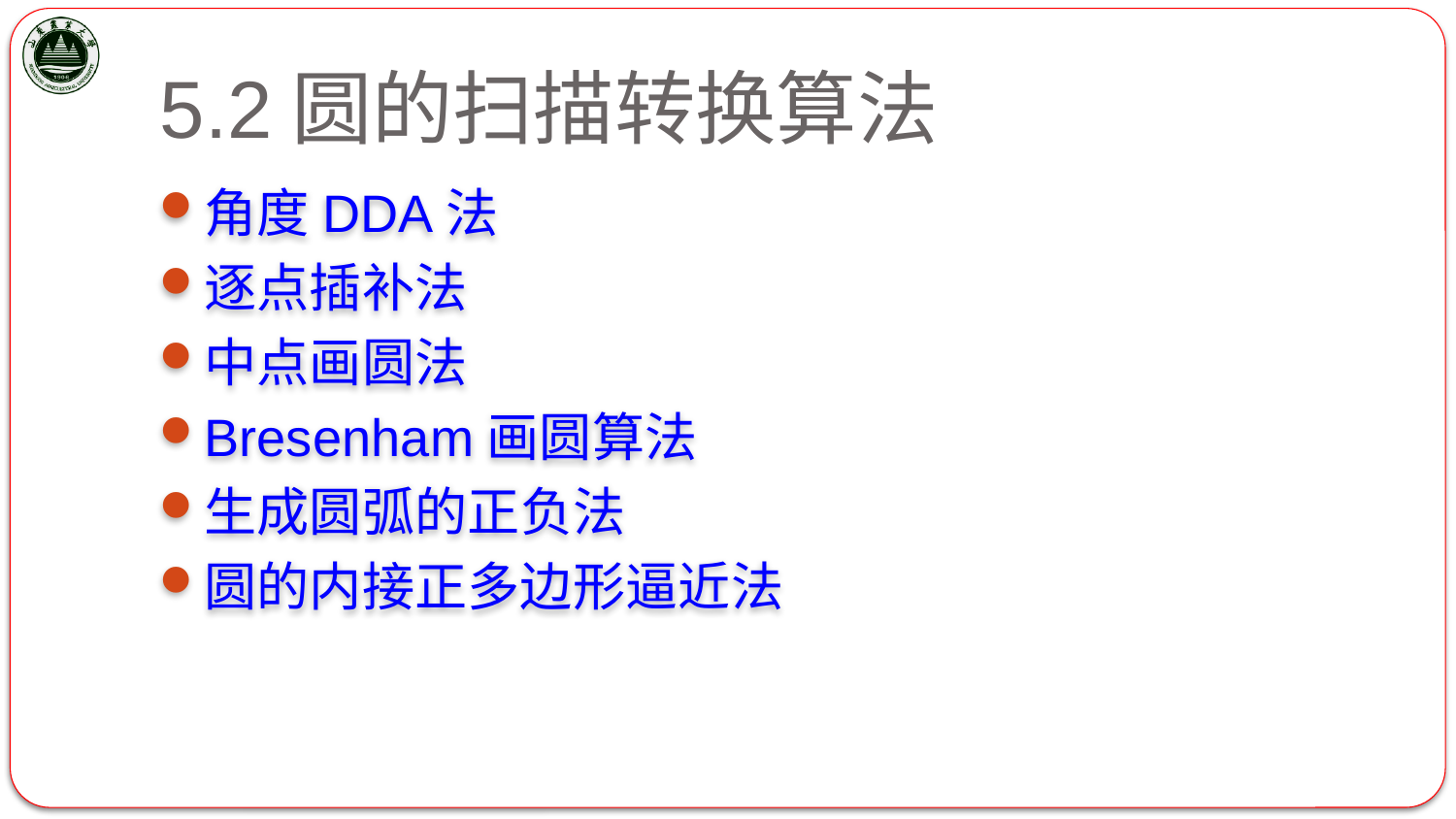

# 5.2圆的扫描转换算法
角度DDA法
逐点插补法
中点画圆法
Bresenham画圆算法
生成圆弧的正负法
圆的内接正多边形逼近法